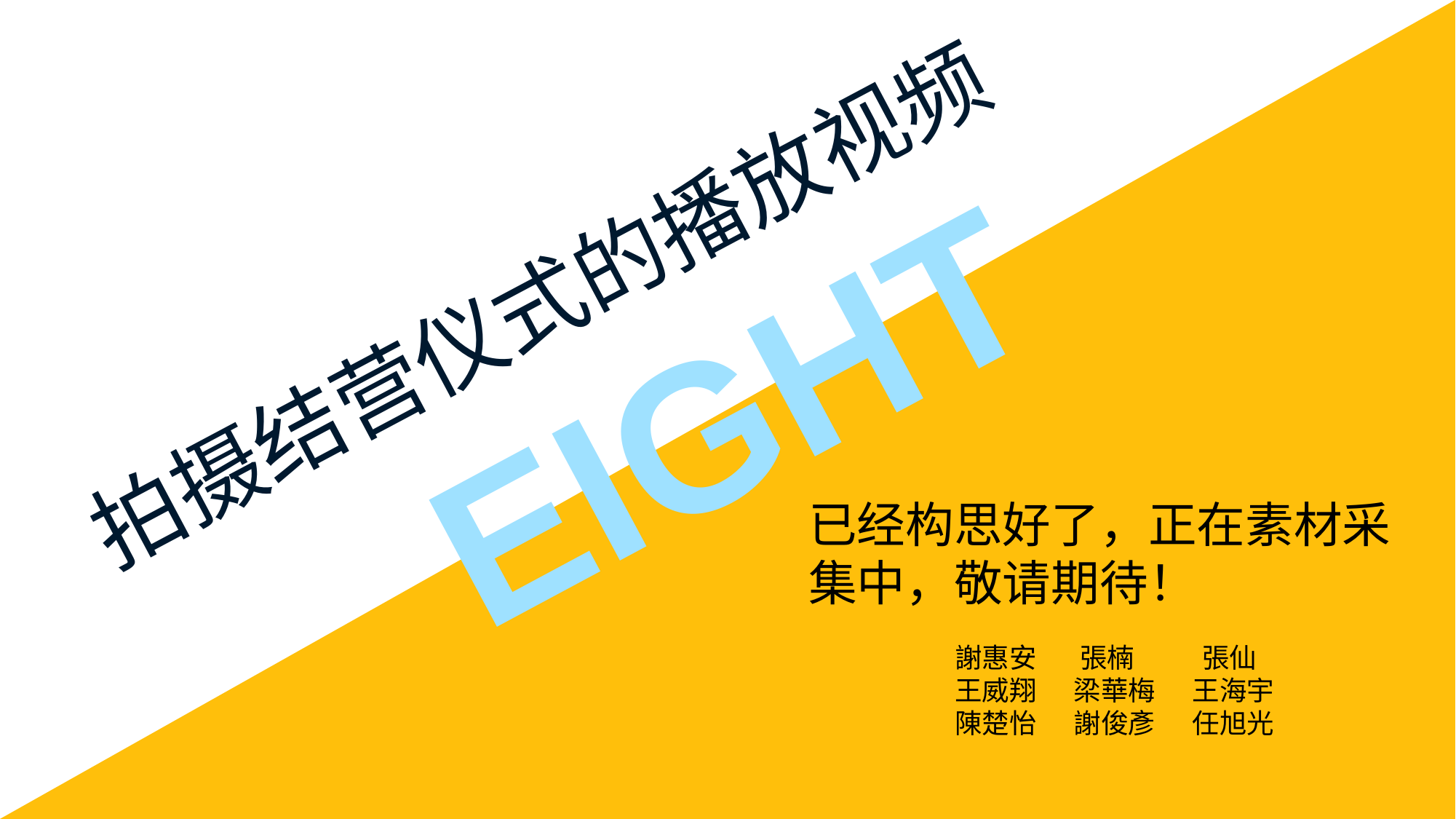

拍摄结营仪式的播放视频
EIGHT
已经构思好了，正在素材采集中，敬请期待！
謝惠安       張楠           張仙
王威翔      梁華梅      王海宇
陳楚怡      謝俊彥      任旭光